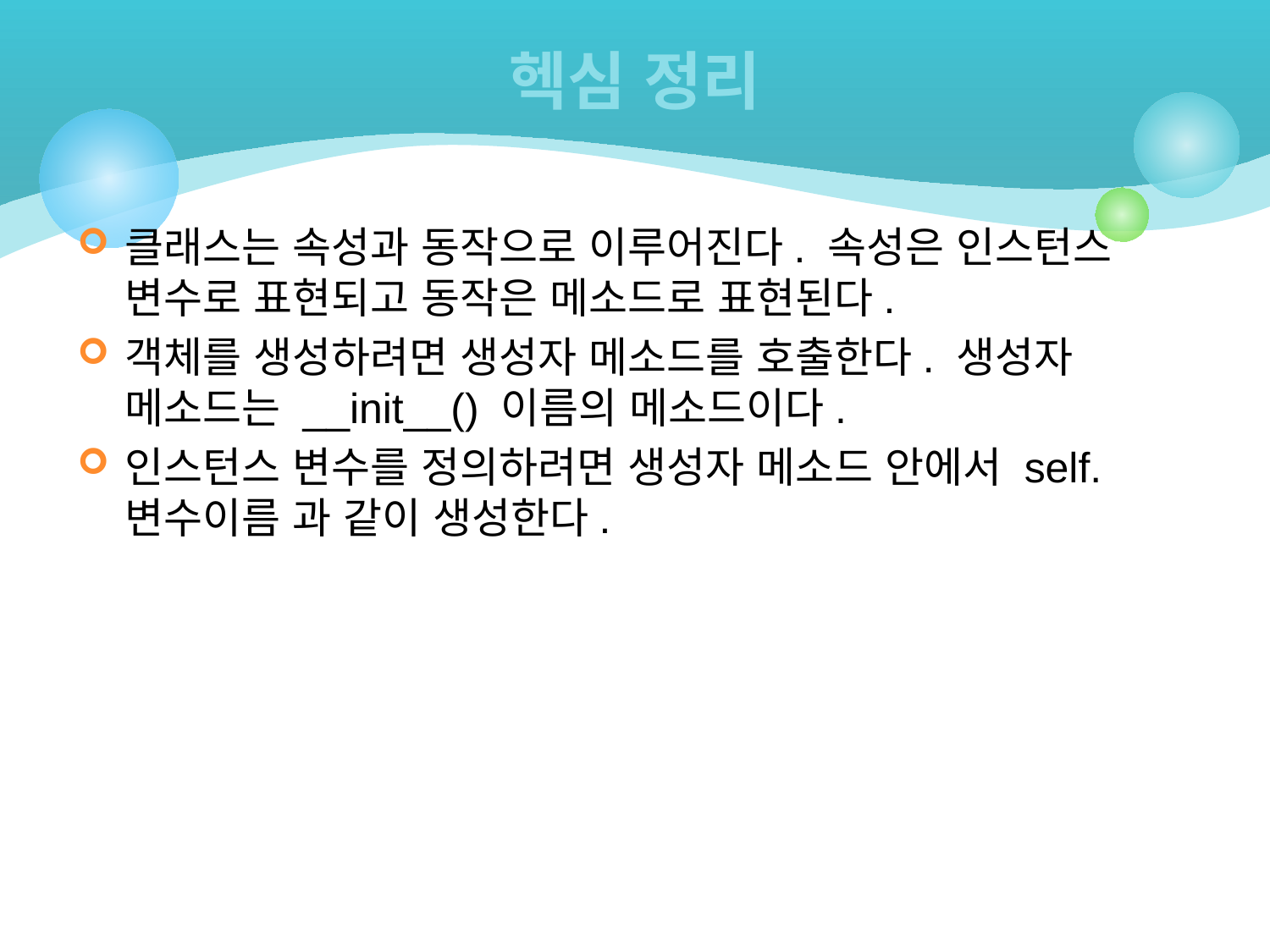

# 헥심 정리
클래스는 속성과 동작으로 이루어진다. 속성은 인스턴스 변수로 표현되고 동작은 메소드로 표현된다.
객체를 생성하려면 생성자 메소드를 호출한다. 생성자 메소드는 __init__() 이름의 메소드이다.
인스턴스 변수를 정의하려면 생성자 메소드 안에서 self.변수이름 과 같이 생성한다.